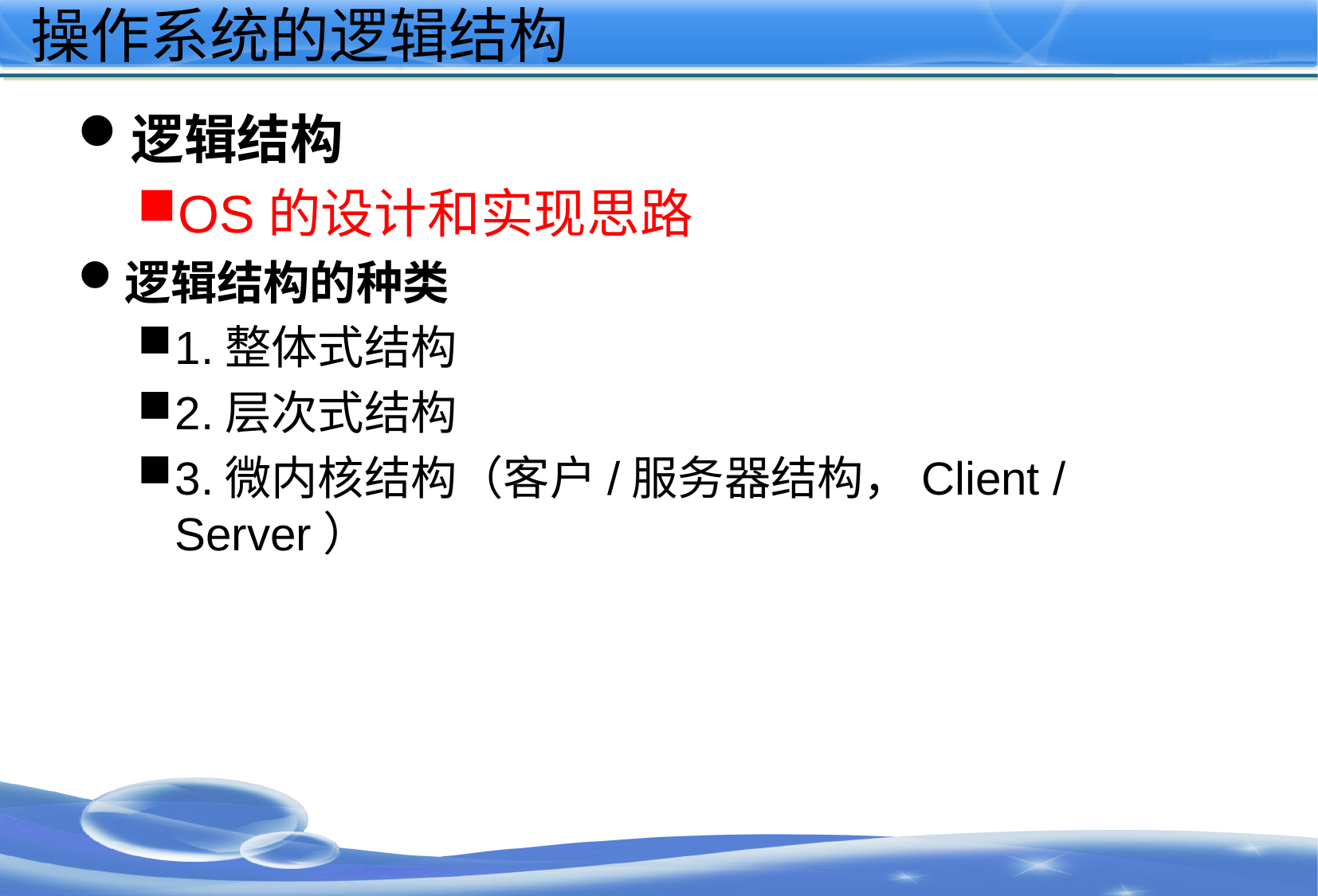

# 操作系统的逻辑结构
逻辑结构
OS的设计和实现思路
逻辑结构的种类
1.整体式结构
2.层次式结构
3.微内核结构（客户/服务器结构，Client / Server）